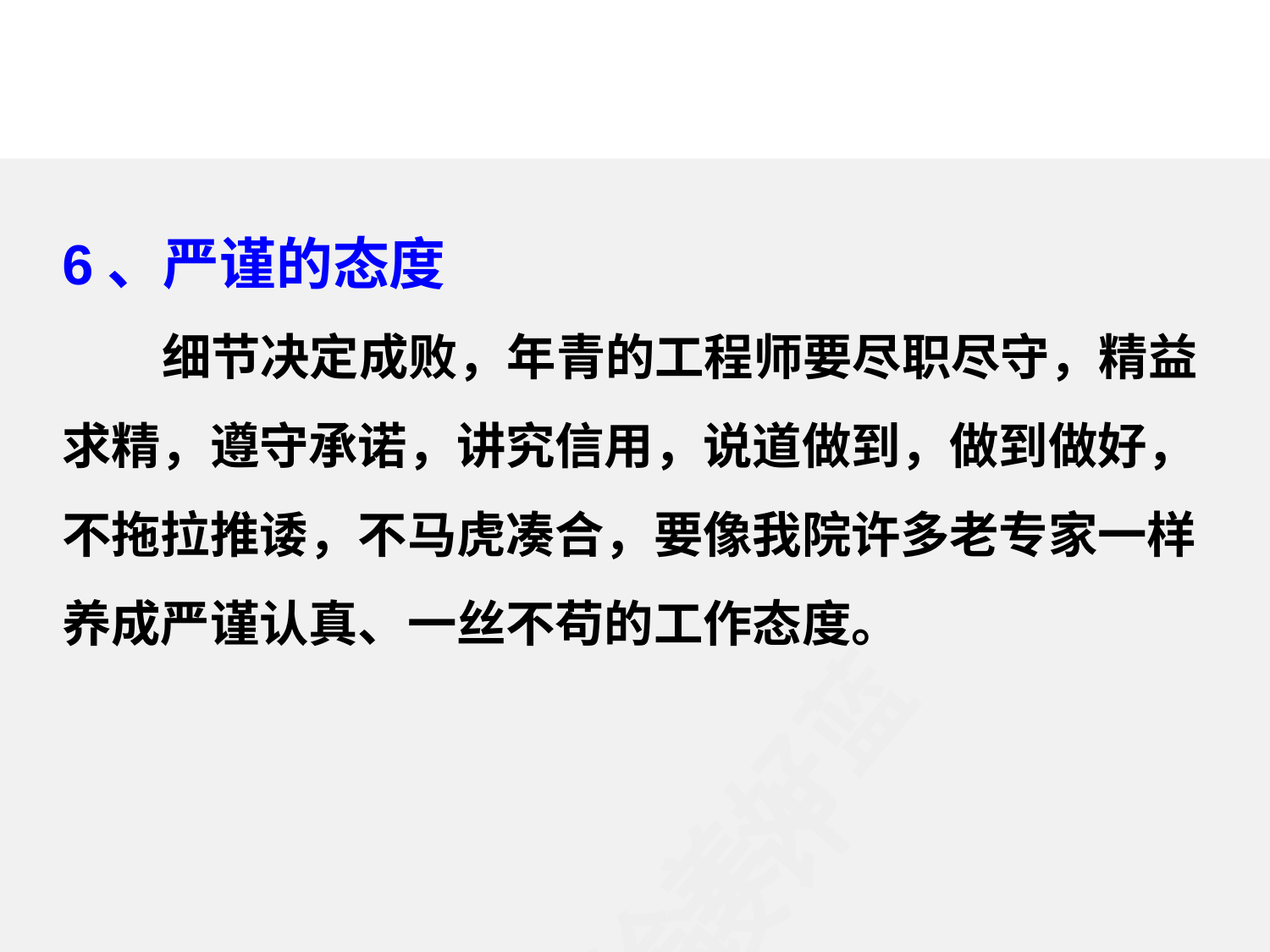

6、严谨的态度
        细节决定成败，年青的工程师要尽职尽守，精益求精，遵守承诺，讲究信用，说道做到，做到做好，不拖拉推诿，不马虎凑合，要像我院许多老专家一样养成严谨认真、一丝不苟的工作态度。